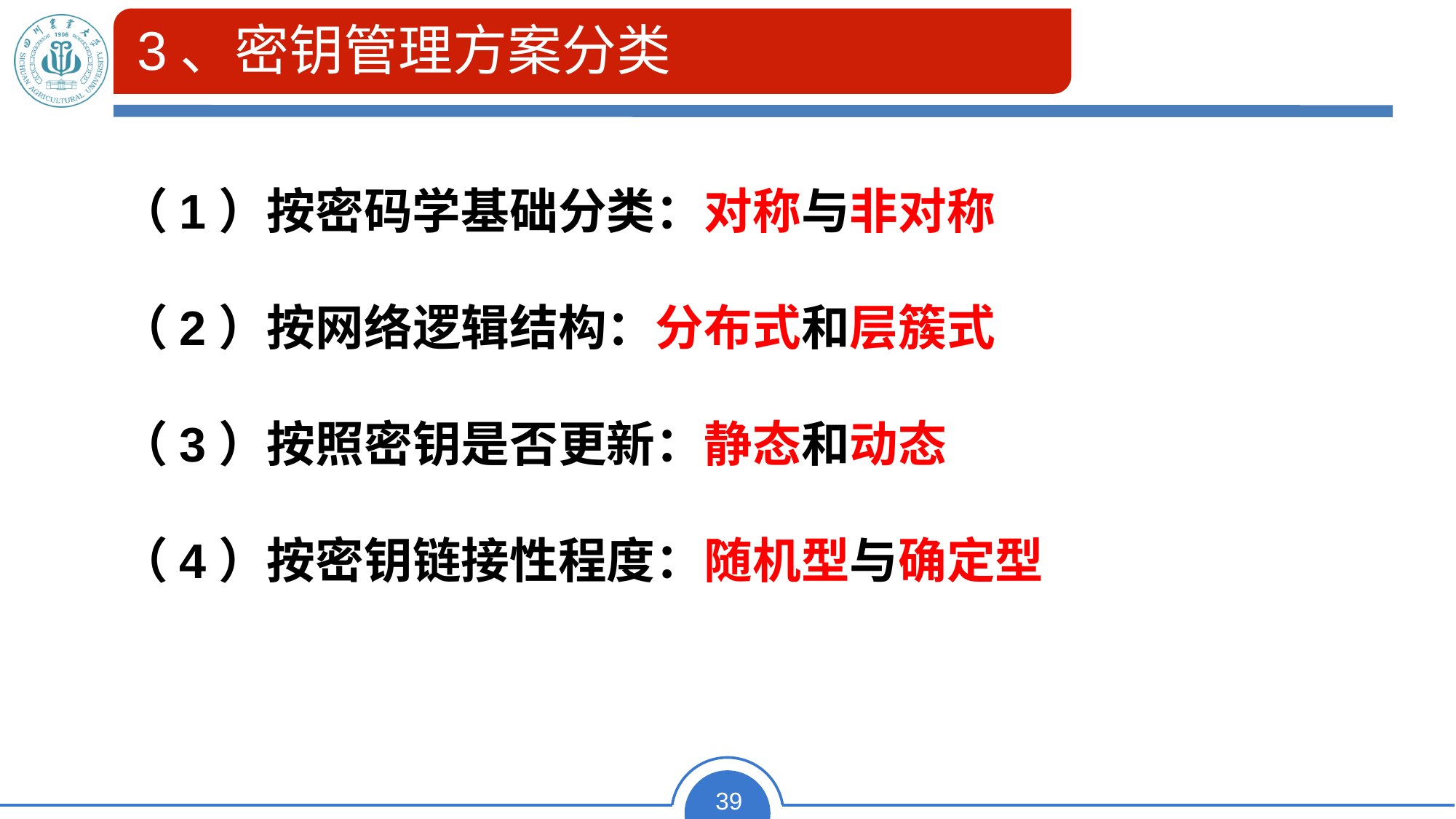

# 3、密钥管理方案分类
（1）按密码学基础分类：对称与非对称
（2）按网络逻辑结构：分布式和层簇式
（3）按照密钥是否更新：静态和动态
（4）按密钥链接性程度：随机型与确定型